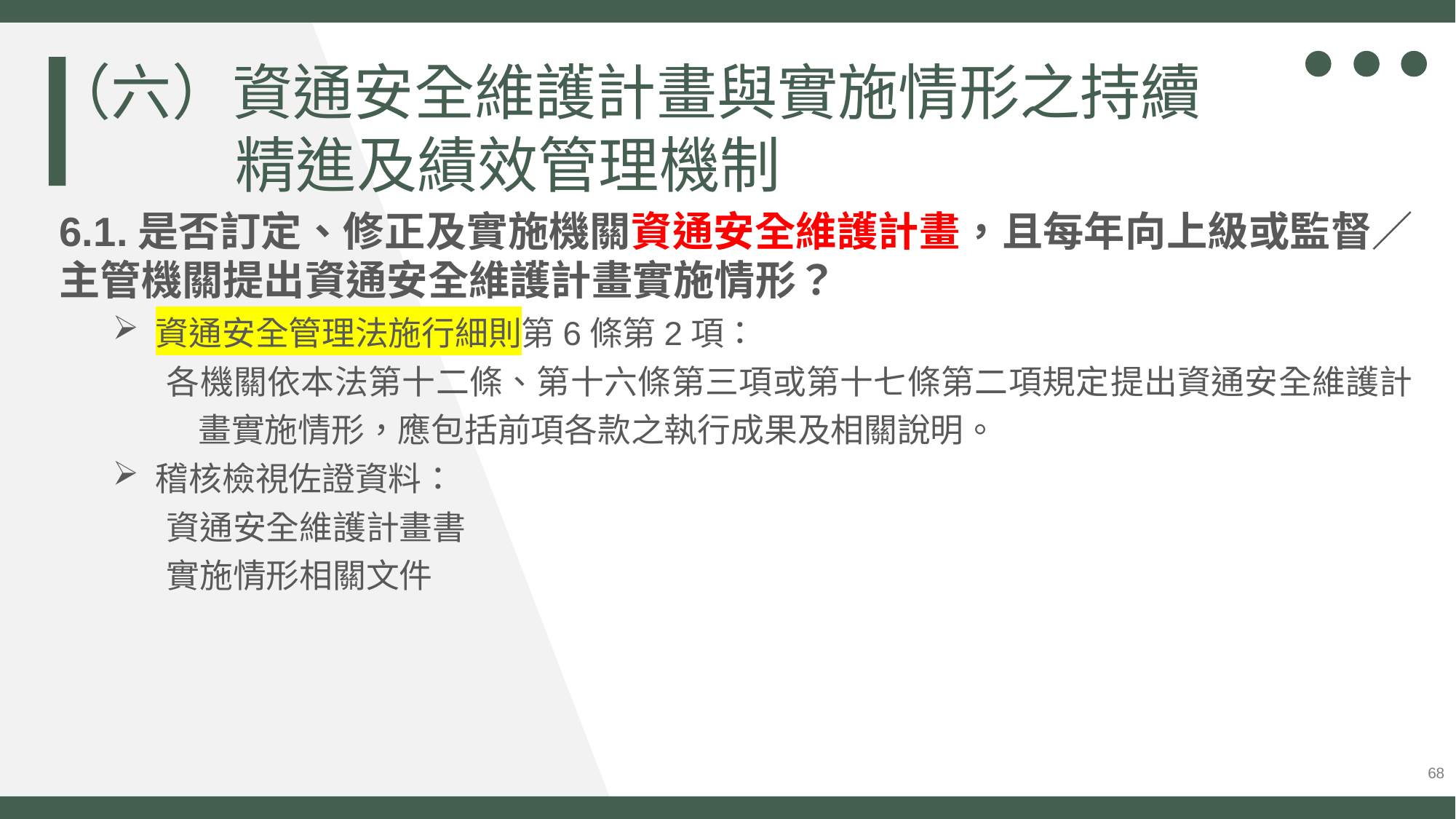

（六）資通安全維護計畫與實施情形之持續精進及績效管理機制
6.1.是否訂定、修正及實施機關資通安全維護計畫，且每年向上級或監督／主管機關提出資通安全維護計畫實施情形？
資通安全管理法施行細則第6條第2項：
各機關依本法第十二條、第十六條第三項或第十七條第二項規定提出資通安全維護計畫實施情形，應包括前項各款之執行成果及相關說明。
稽核檢視佐證資料：
資通安全維護計畫書
實施情形相關文件
68